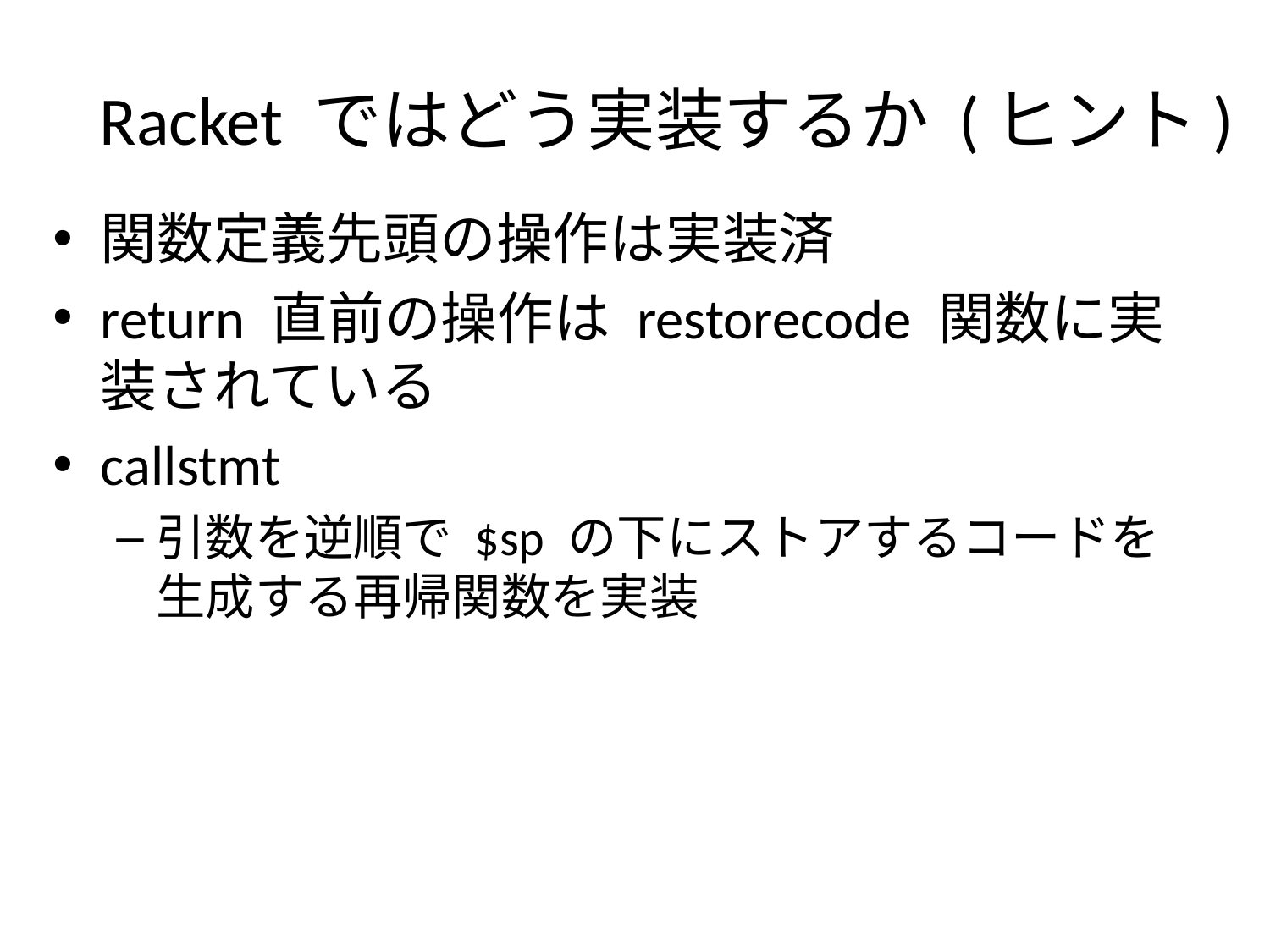

# Racket ではどう実装するか (ヒント)
関数定義先頭の操作は実装済
return 直前の操作は restorecode 関数に実装されている
callstmt
引数を逆順で $sp の下にストアするコードを
生成する再帰関数を実装